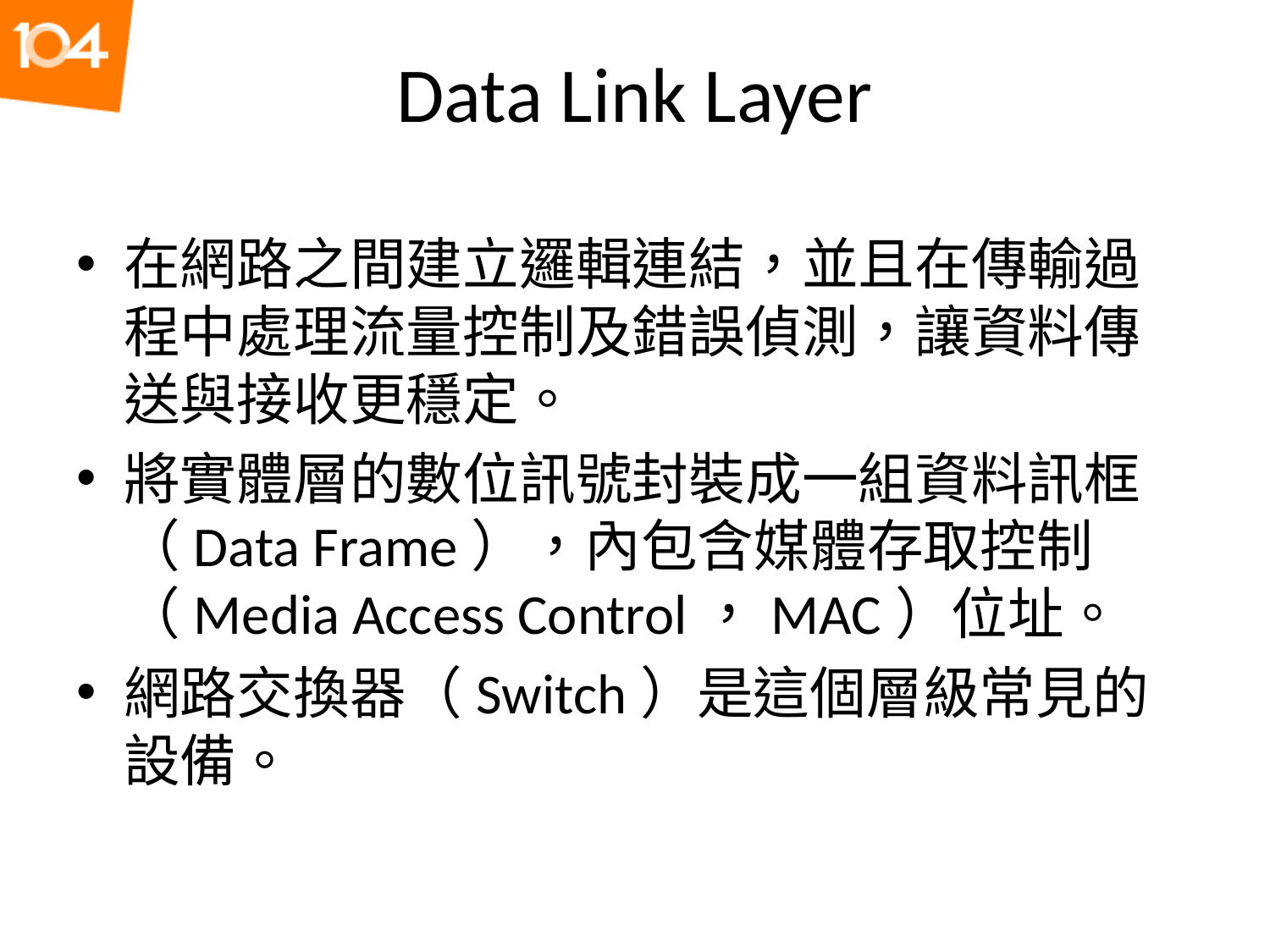

# Data Link Layer
在網路之間建立邏輯連結，並且在傳輸過程中處理流量控制及錯誤偵測，讓資料傳送與接收更穩定。
將實體層的數位訊號封裝成一組資料訊框（Data Frame），內包含媒體存取控制（Media Access Control，MAC）位址。
網路交換器（Switch）是這個層級常見的設備。